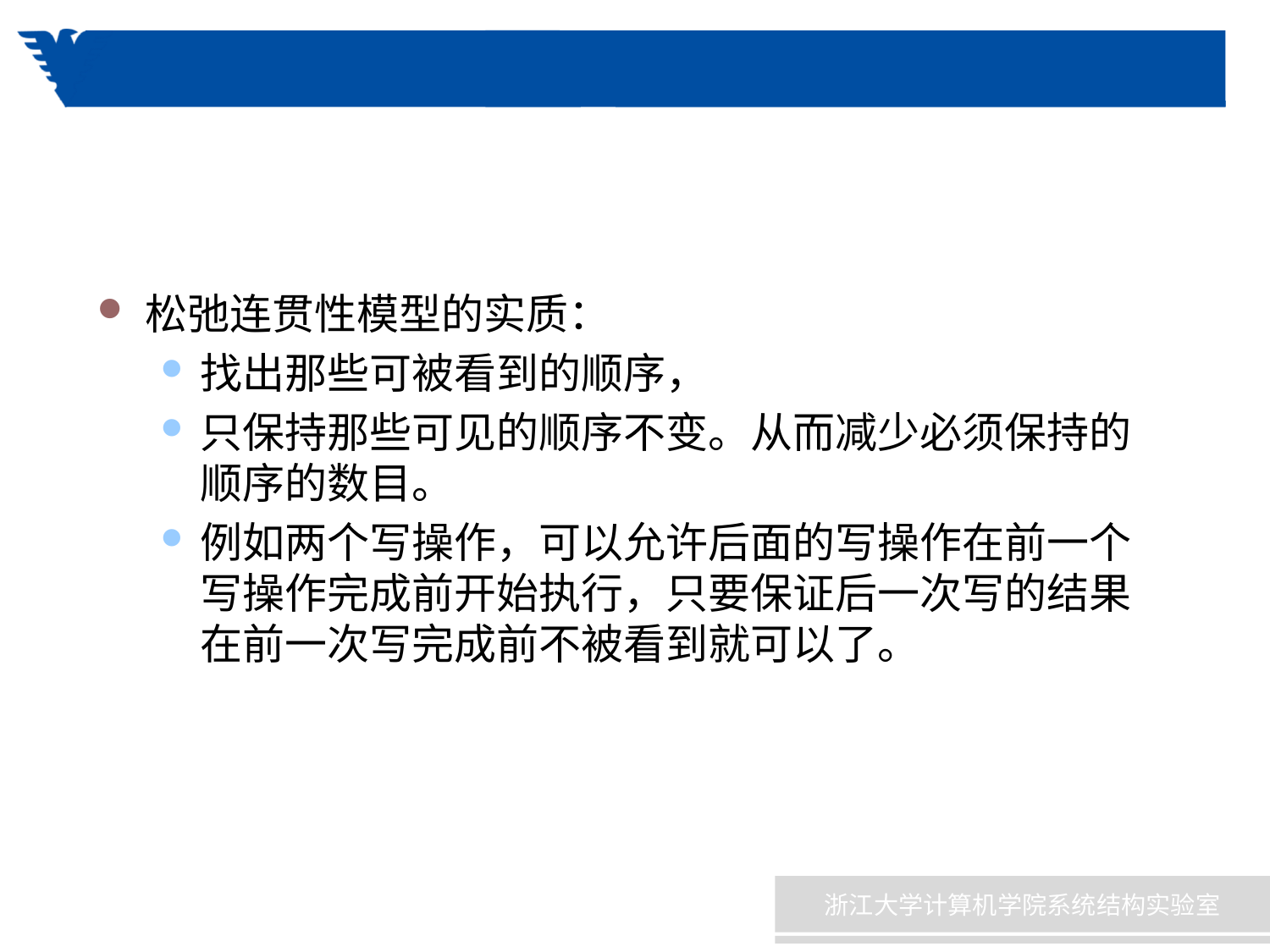

#

松弛连贯性模型的实质：
找出那些可被看到的顺序，
只保持那些可见的顺序不变。从而减少必须保持的顺序的数目。
例如两个写操作，可以允许后面的写操作在前一个写操作完成前开始执行，只要保证后一次写的结果在前一次写完成前不被看到就可以了。